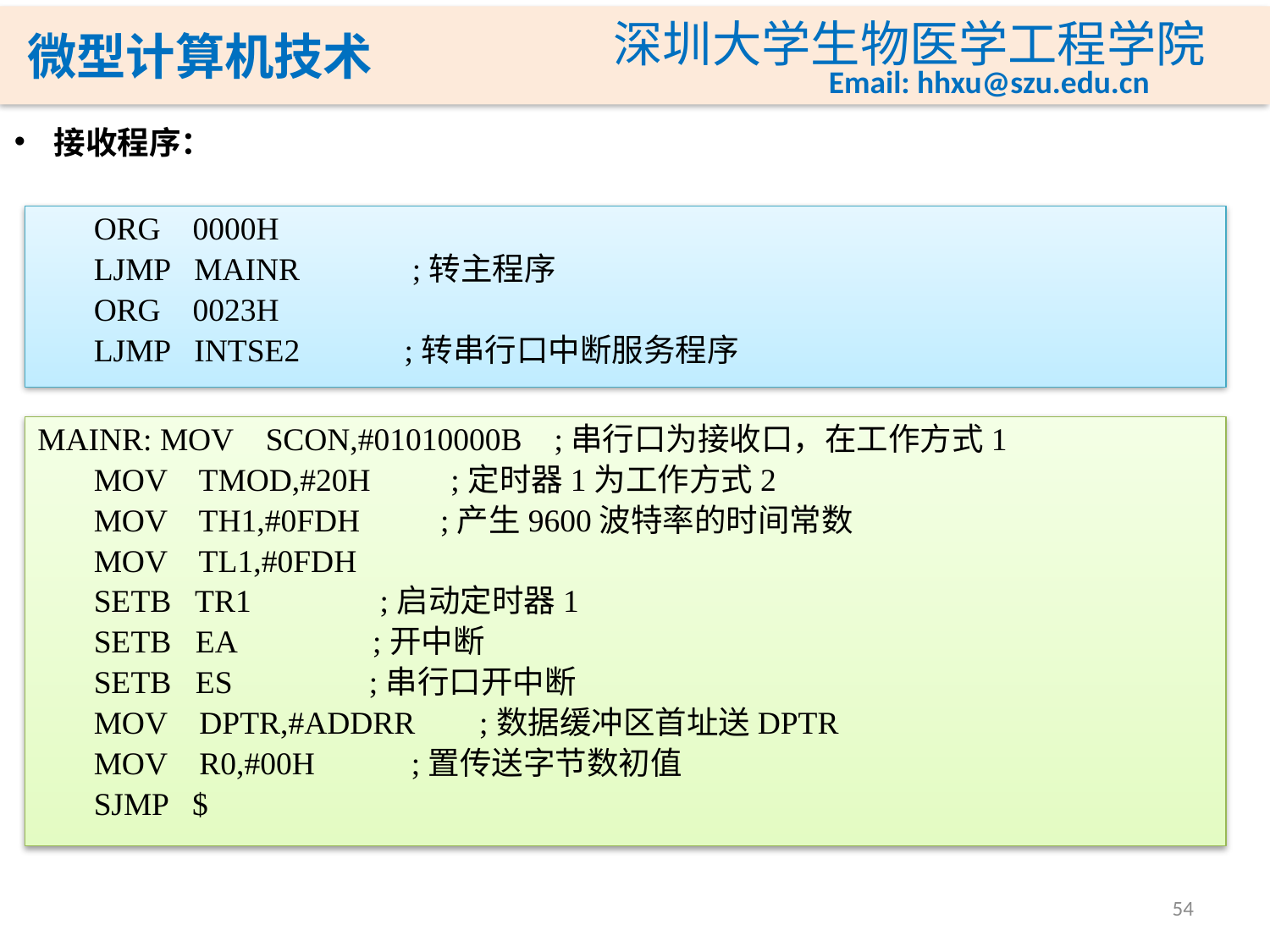

接收程序：
       ORG    0000H
       LJMP   MAINR              ;转主程序
       ORG    0023H
       LJMP   INTSE2             ;转串行口中断服务程序
MAINR: MOV    SCON,#01010000B    ;串行口为接收口，在工作方式1
       MOV    TMOD,#20H          ;定时器1为工作方式2
       MOV    TH1,#0FDH          ;产生9600波特率的时间常数
       MOV    TL1,#0FDH
       SETB   TR1                ;启动定时器1
       SETB   EA                 ;开中断
       SETB   ES                 ;串行口开中断
       MOV    DPTR,#ADDRR        ;数据缓冲区首址送DPTR
       MOV    R0,#00H            ;置传送字节数初值
       SJMP   $
54